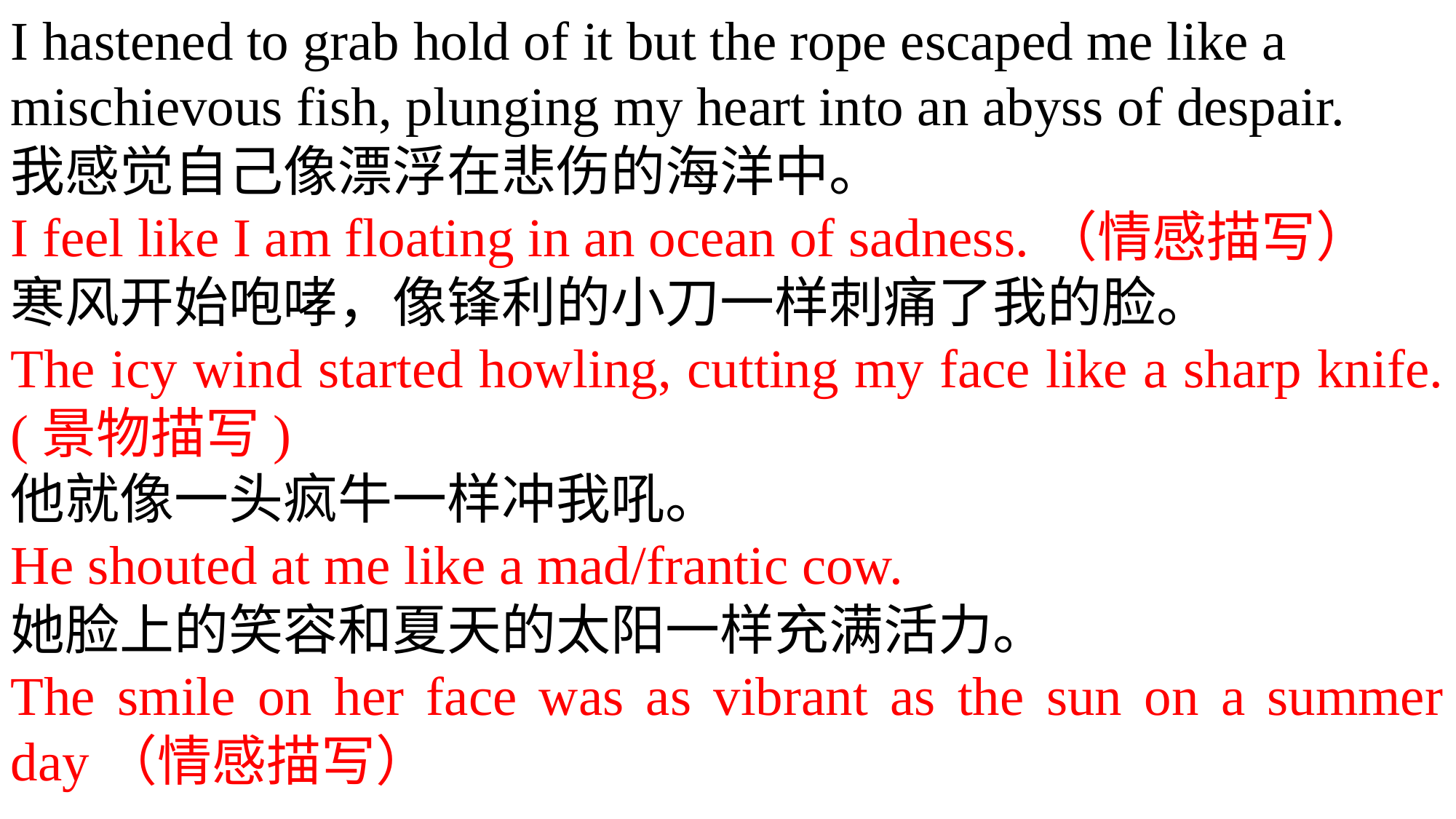

I hastened to grab hold of it but the rope escaped me like a mischievous fish, plunging my heart into an abyss of despair.
我感觉自己像漂浮在悲伤的海洋中。
I feel like I am floating in an ocean of sadness.（情感描写）
寒风开始咆哮，像锋利的小刀一样刺痛了我的脸。
The icy wind started howling, cutting my face like a sharp knife.(景物描写)
他就像一头疯牛一样冲我吼。
He shouted at me like a mad/frantic cow.
她脸上的笑容和夏天的太阳一样充满活力。
The smile on her face was as vibrant as the sun on a summer day（情感描写）